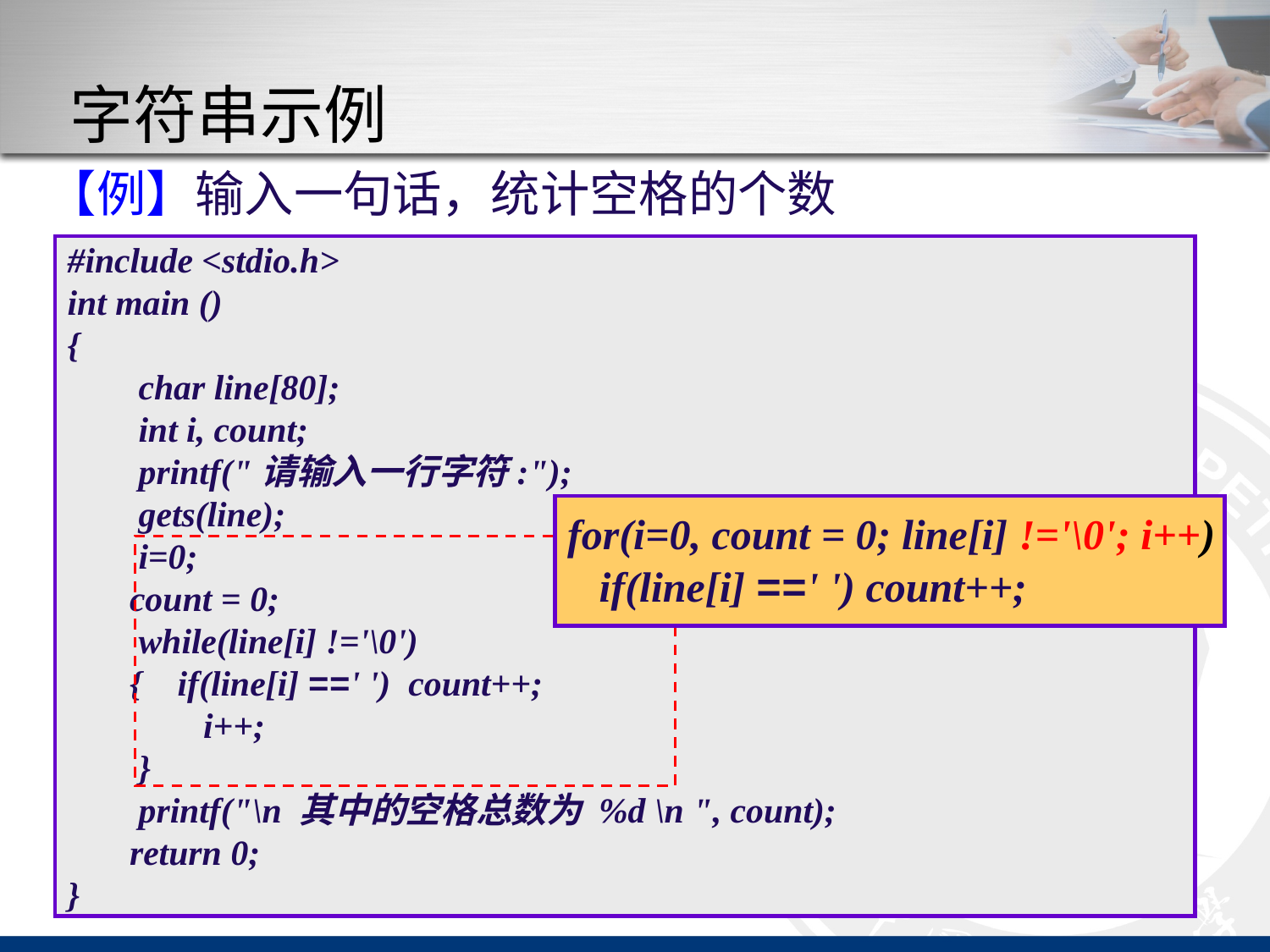

# 字符串示例
【例】输入一句话，统计空格的个数
#include <stdio.h>
int main ()
{
        char line[80];
        int i, count;
        printf("请输入一行字符:");
        gets(line);
        i=0;
       count = 0;
        while(line[i] !='\0')
       {    if(line[i] ==' ')  count++;
	 i++;
        }
        printf("\n 其中的空格总数为 %d \n ", count);
       return 0;
}
for(i=0, count = 0; line[i] !='\0'; i++)
   if(line[i] ==' ') count++;